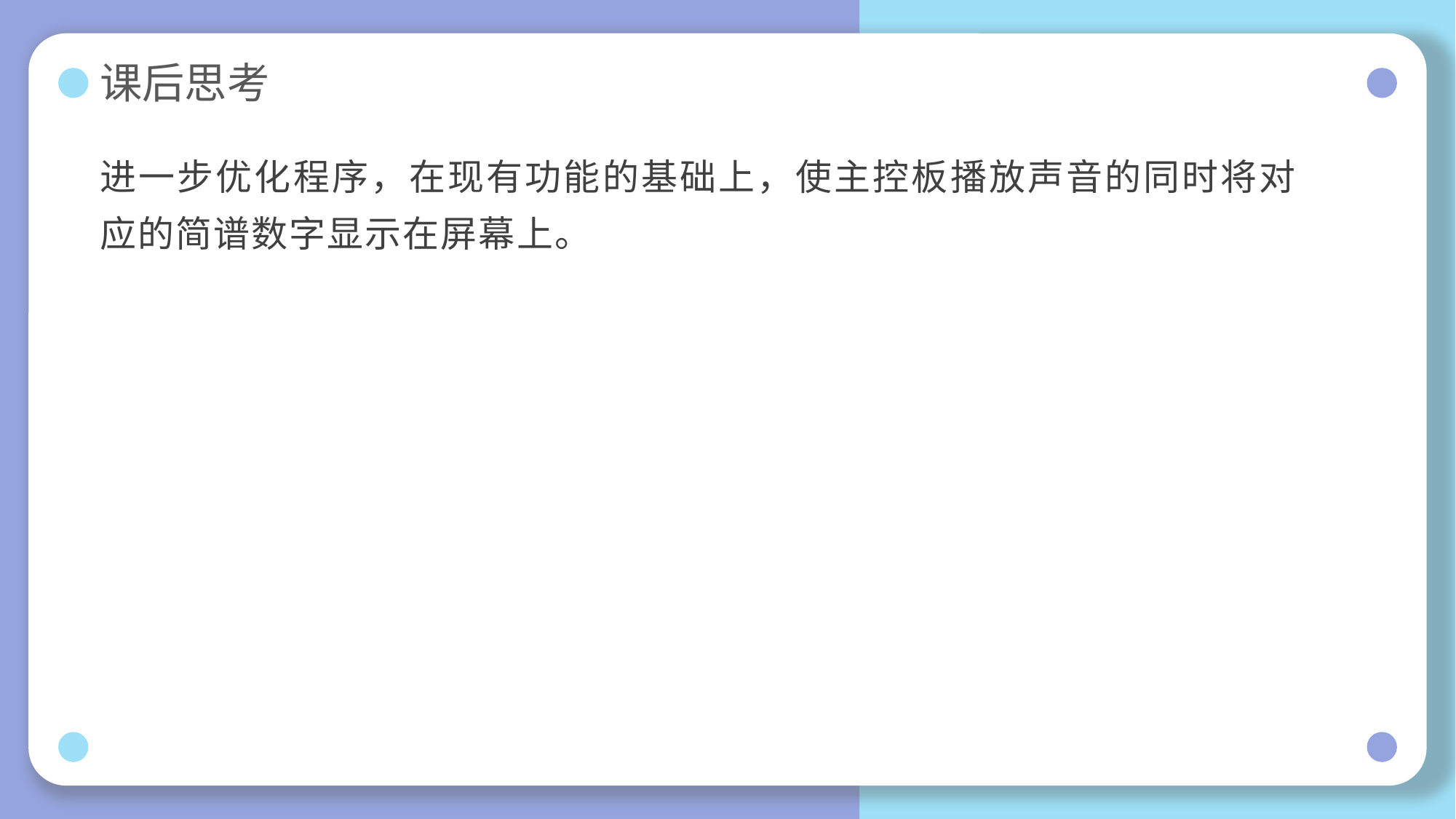

# 课后思考
进一步优化程序，在现有功能的基础上，使主控板播放声音的同时将对应的简谱数字显示在屏幕上。